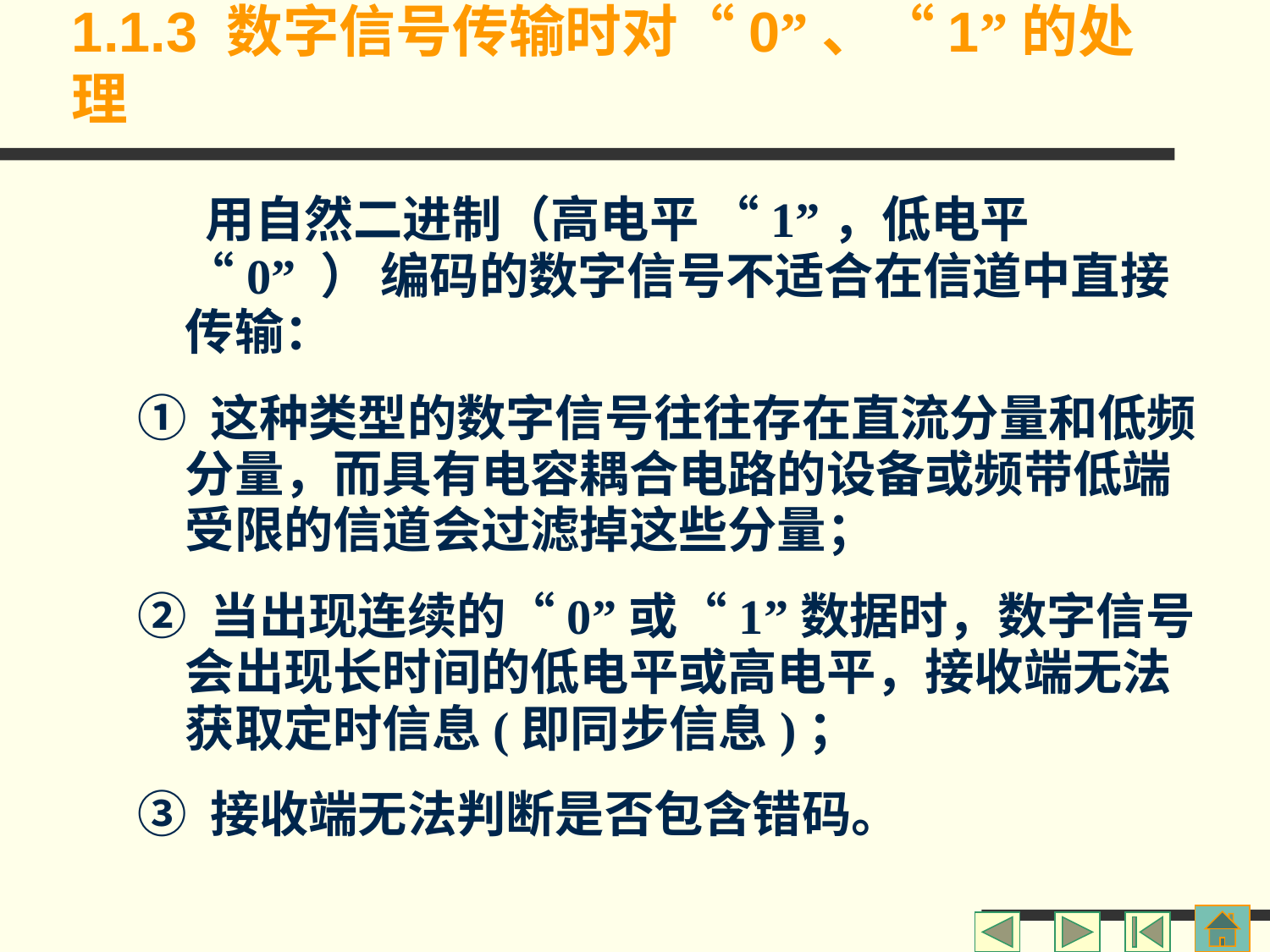

1.1.3 数字信号传输时对“0”、“1”的处理
     用自然二进制（高电平 “1”，低电平 “0” ） 编码的数字信号不适合在信道中直接传输：
① 这种类型的数字信号往往存在直流分量和低频分量，而具有电容耦合电路的设备或频带低端受限的信道会过滤掉这些分量；
② 当出现连续的“0”或“1”数据时，数字信号会出现长时间的低电平或高电平，接收端无法获取定时信息(即同步信息)；
③ 接收端无法判断是否包含错码。